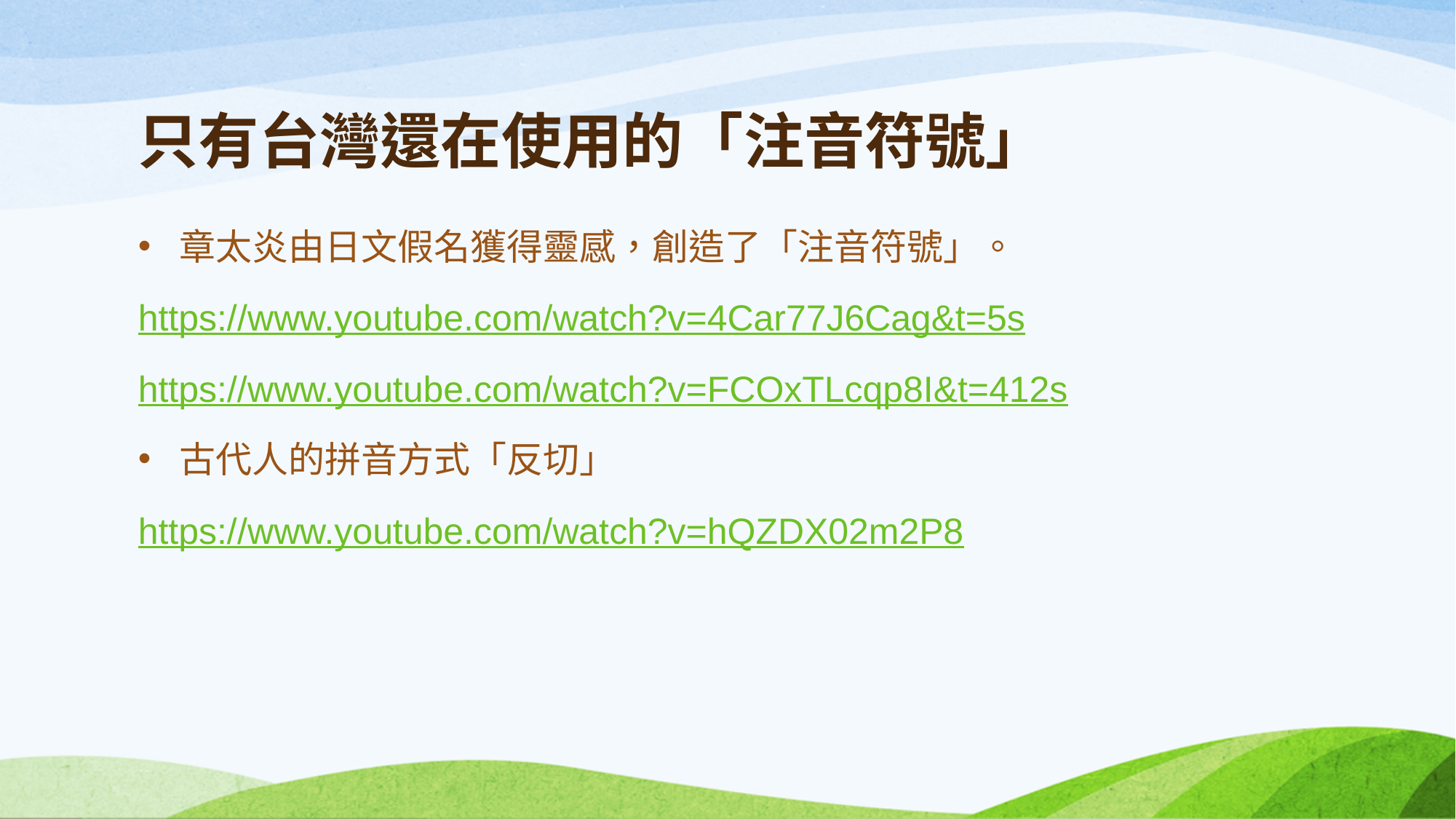

# 只有台灣還在使用的「注音符號」
章太炎由日文假名獲得靈感，創造了「注音符號」。
https://www.youtube.com/watch?v=4Car77J6Cag&t=5s
https://www.youtube.com/watch?v=FCOxTLcqp8I&t=412s
古代人的拼音方式「反切」
https://www.youtube.com/watch?v=hQZDX02m2P8